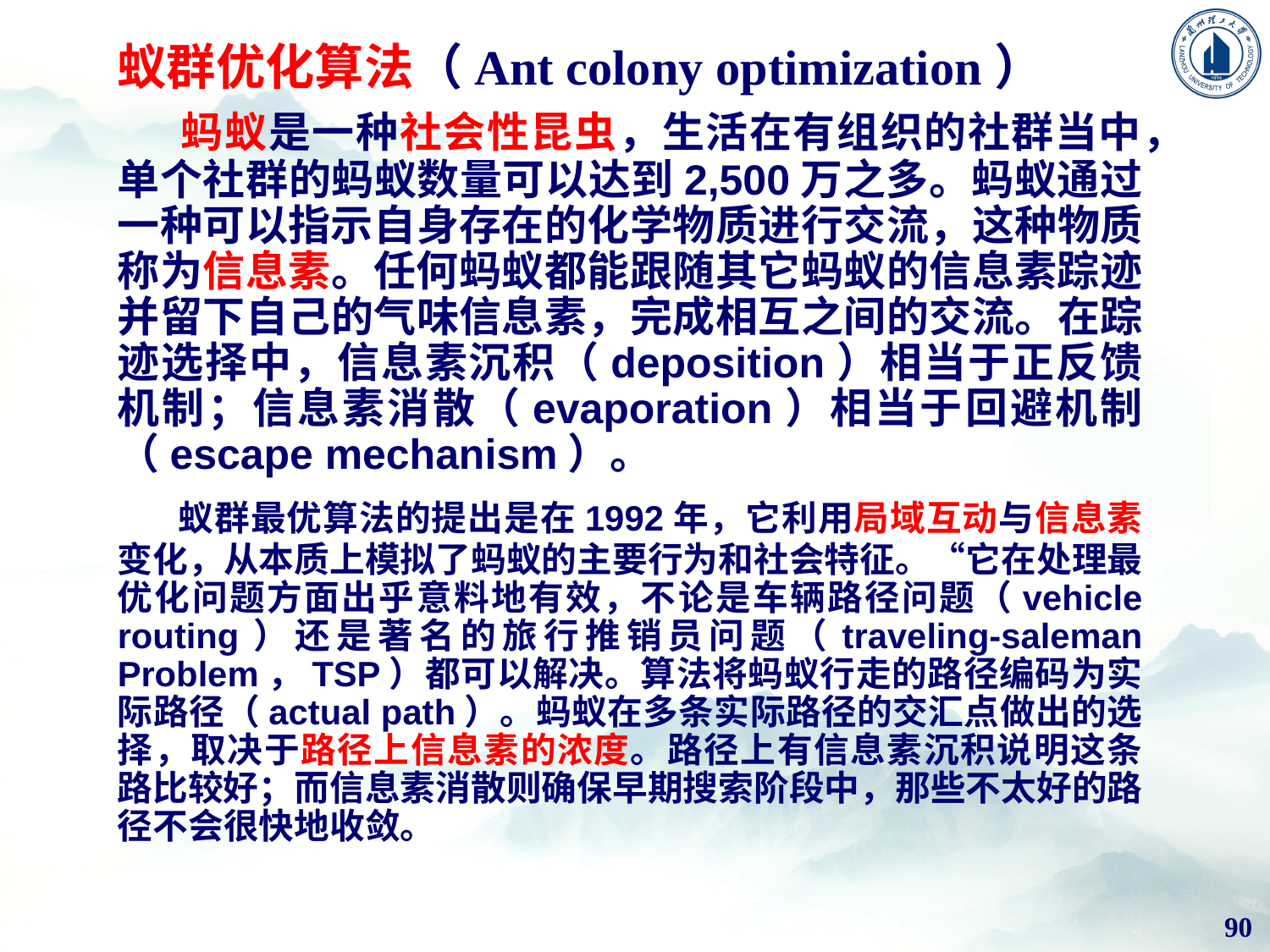

蚁群优化算法（Ant colony optimization）
    蚂蚁是一种社会性昆虫，生活在有组织的社群当中，单个社群的蚂蚁数量可以达到2,500万之多。蚂蚁通过一种可以指示自身存在的化学物质进行交流，这种物质称为信息素。任何蚂蚁都能跟随其它蚂蚁的信息素踪迹并留下自己的气味信息素，完成相互之间的交流。在踪迹选择中，信息素沉积（deposition）相当于正反馈机制；信息素消散（evaporation）相当于回避机制（escape mechanism）。
    蚁群最优算法的提出是在1992年，它利用局域互动与信息素变化，从本质上模拟了蚂蚁的主要行为和社会特征。“它在处理最优化问题方面出乎意料地有效，不论是车辆路径问题（vehicle routing）还是著名的旅行推销员问题（traveling-saleman Problem，TSP）都可以解决。算法将蚂蚁行走的路径编码为实际路径（actual path）。蚂蚁在多条实际路径的交汇点做出的选择，取决于路径上信息素的浓度。路径上有信息素沉积说明这条路比较好；而信息素消散则确保早期搜索阶段中，那些不太好的路径不会很快地收敛。

90